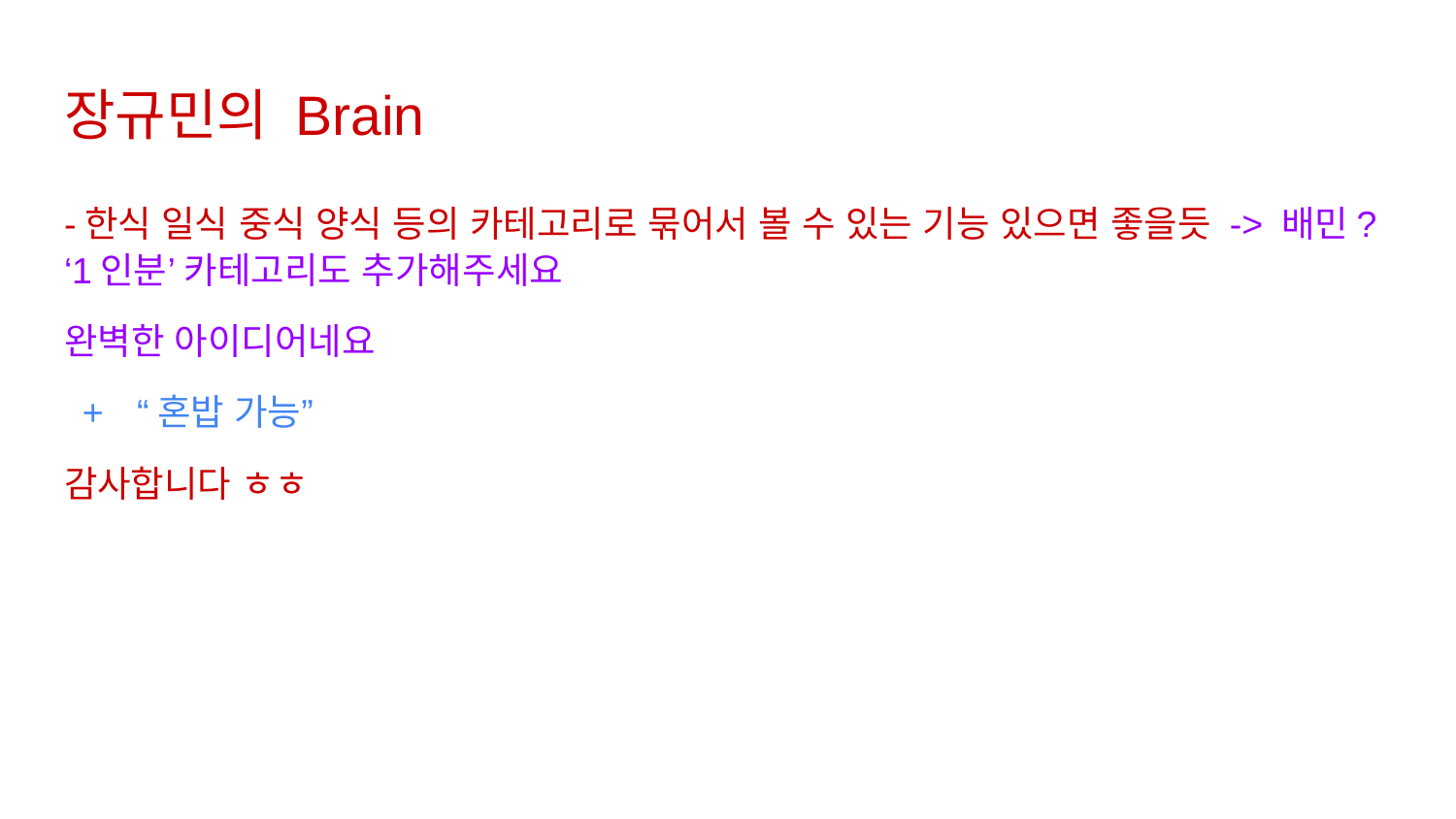

# 장규민의 Brain
-한식 일식 중식 양식 등의 카테고리로 묶어서 볼 수 있는 기능 있으면 좋을듯 -> 배민? ‘1인분’ 카테고리도 추가해주세요
완벽한 아이디어네요
“혼밥 가능”
감사합니다 ㅎㅎ